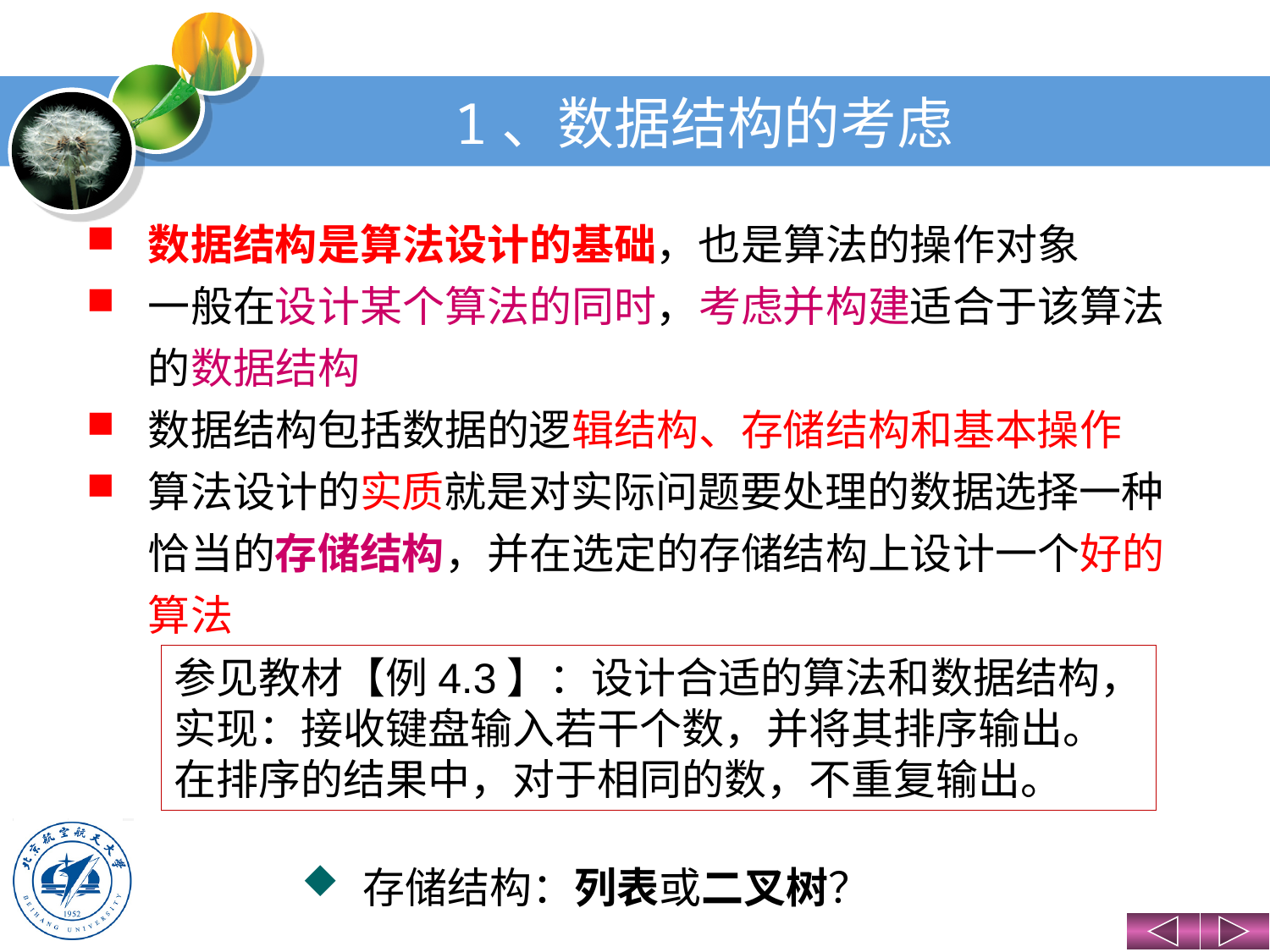

# 1、数据结构的考虑
数据结构是算法设计的基础，也是算法的操作对象
一般在设计某个算法的同时，考虑并构建适合于该算法的数据结构
数据结构包括数据的逻辑结构、存储结构和基本操作
算法设计的实质就是对实际问题要处理的数据选择一种恰当的存储结构，并在选定的存储结构上设计一个好的算法
参见教材【例4.3】：设计合适的算法和数据结构，实现：接收键盘输入若干个数，并将其排序输出。在排序的结果中，对于相同的数，不重复输出。
存储结构：列表或二叉树？
41